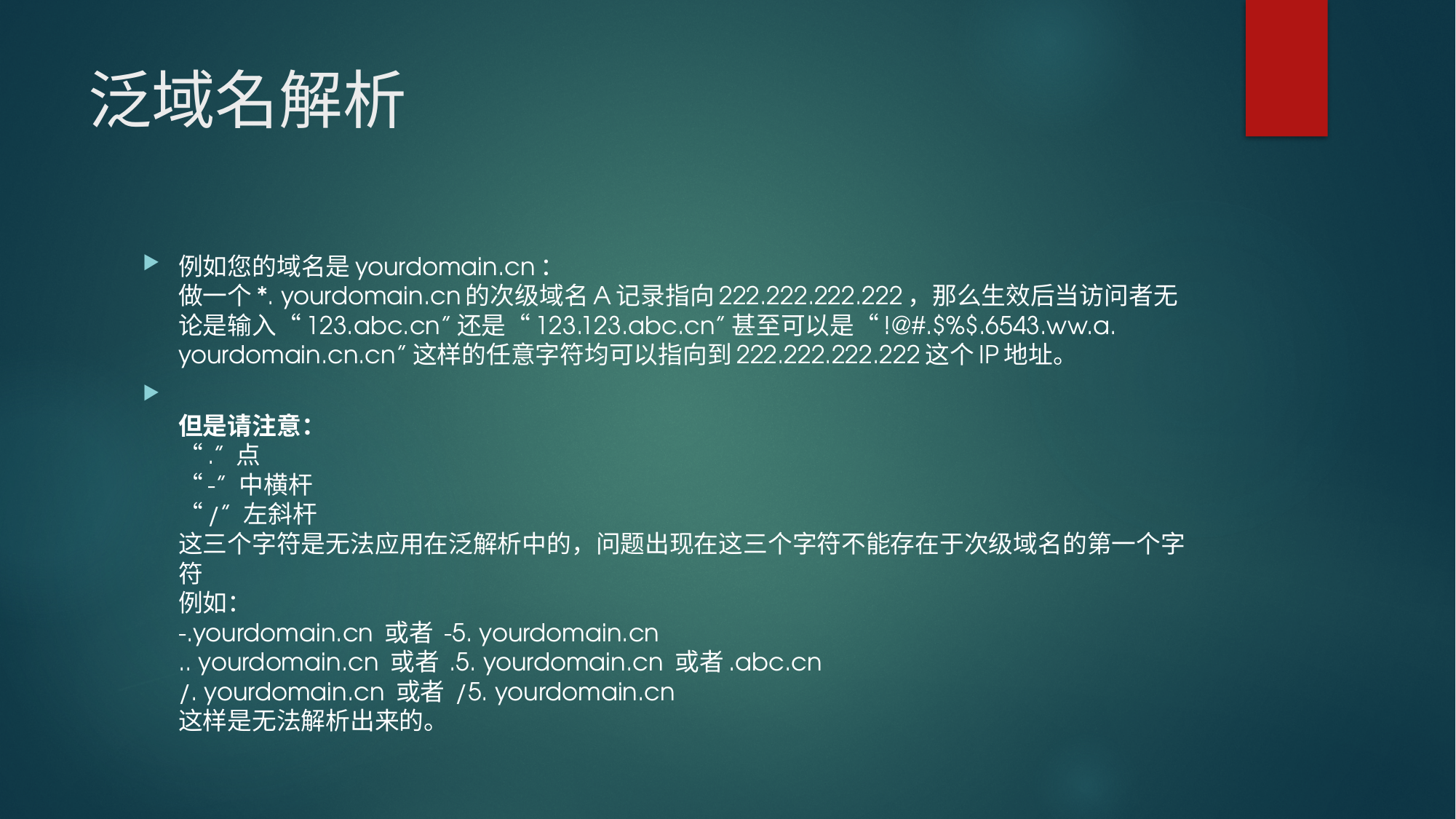

# 泛域名解析
例如您的域名是yourdomain.cn：
做一个*. yourdomain.cn的次级域名A记录指向222.222.222.222，那么生效后当访问者无论是输入“123.abc.cn”还是“123.123.abc.cn”甚至可以是“!@#.$%$.6543.ww.a. yourdomain.cn.cn”这样的任意字符均可以指向到222.222.222.222这个IP地址。
但是请注意：
“.” 点
“-” 中横杆
“/” 左斜杆
这三个字符是无法应用在泛解析中的，问题出现在这三个字符不能存在于次级域名的第一个字符
例如：
-.yourdomain.cn 或者 -5. yourdomain.cn
.. yourdomain.cn 或者 .5. yourdomain.cn 或者.abc.cn
/. yourdomain.cn 或者 /5. yourdomain.cn
这样是无法解析出来的。